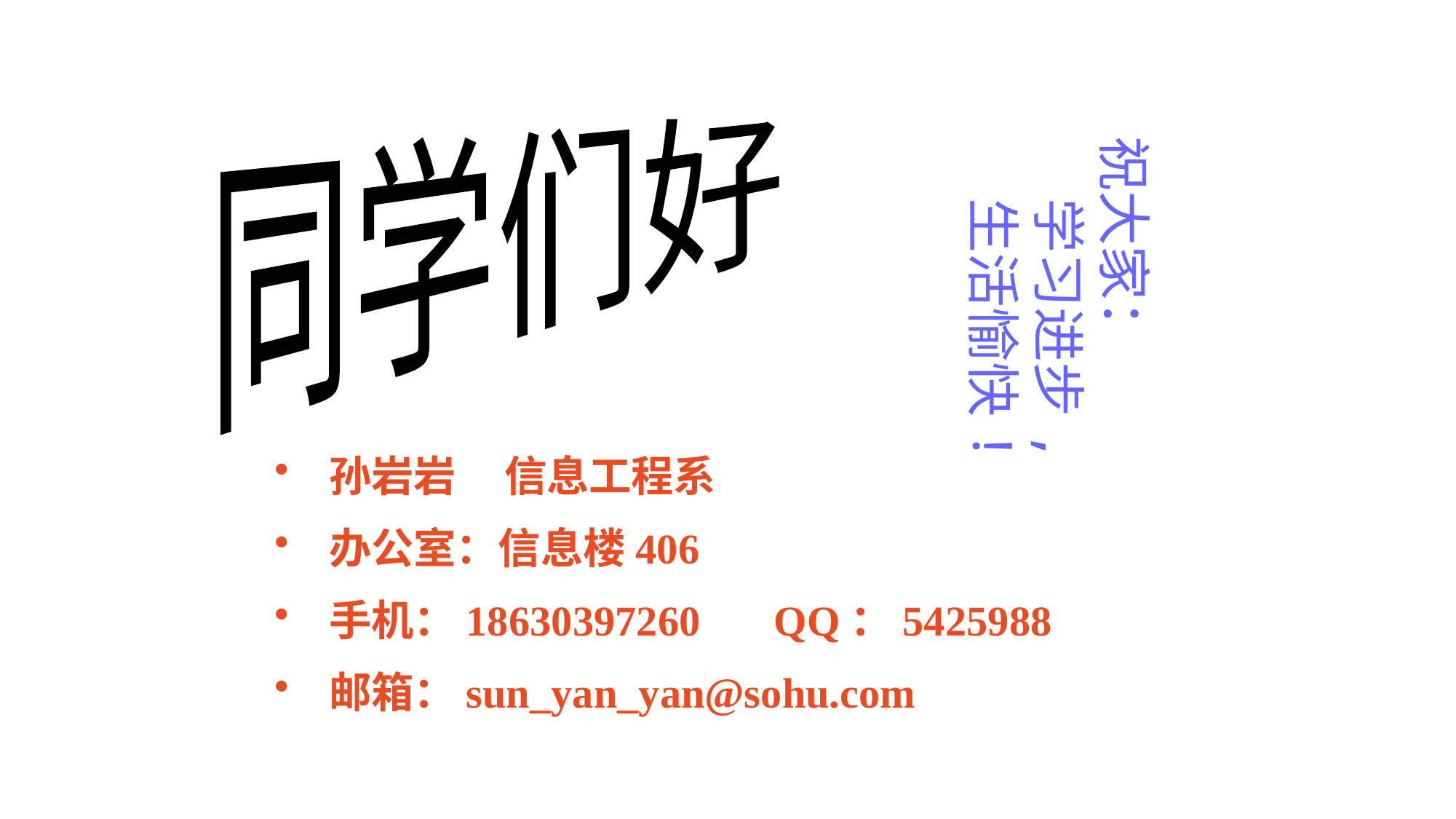

同学们好
祝大家：
    学习进步,
    生活愉快!
孙岩岩     信息工程系
办公室：信息楼406
手机：18630397260       QQ：5425988
邮箱：sun_yan_yan@sohu.com